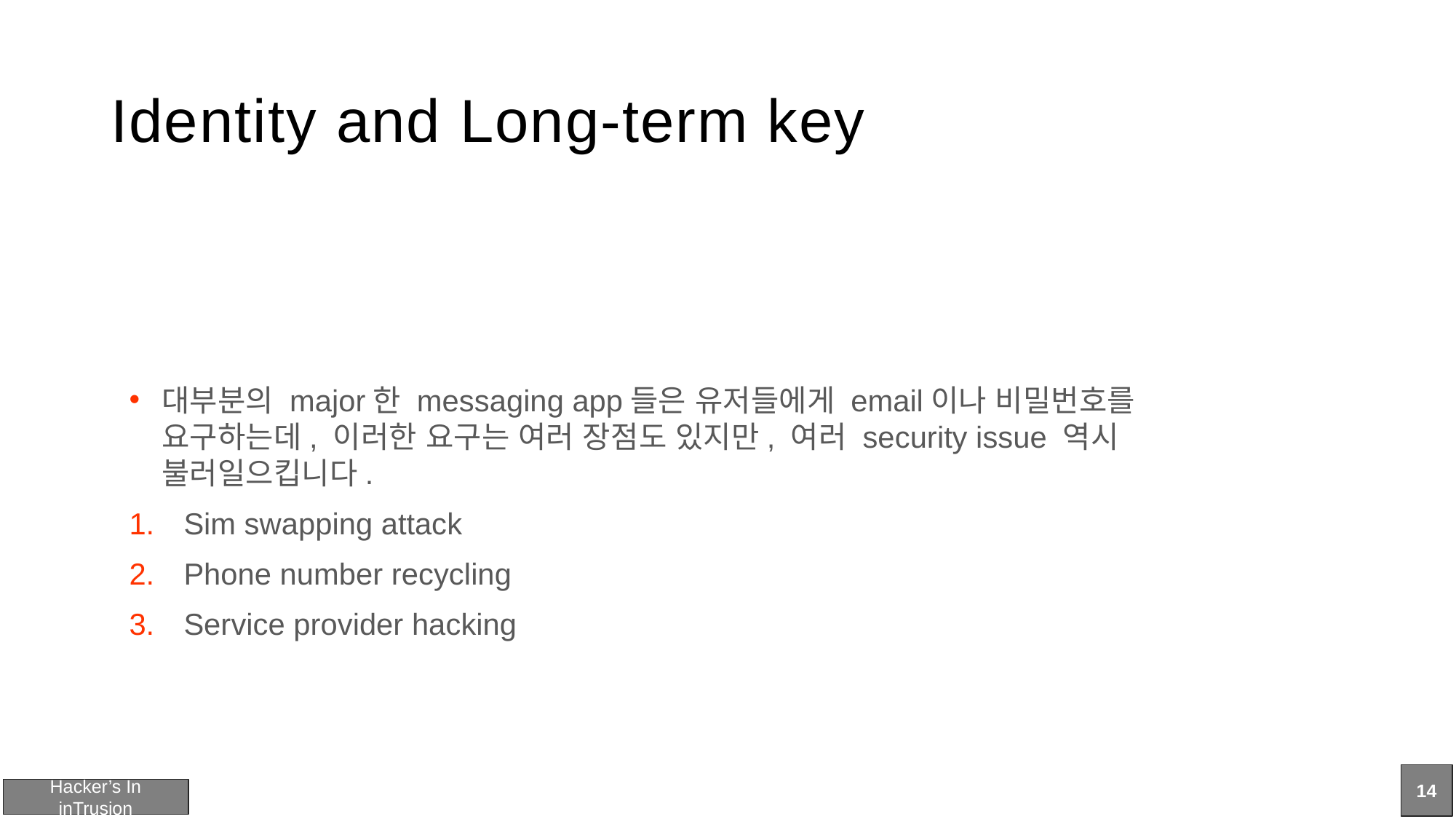

# Identity and Long-term key

대부분의 major한 messaging app들은 유저들에게 email이나 비밀번호를 요구하는데, 이러한 요구는 여러 장점도 있지만, 여러 security issue 역시 불러일으킵니다.
Sim swapping attack
Phone number recycling
Service provider hacking
14
Hacker’s In inTrusion